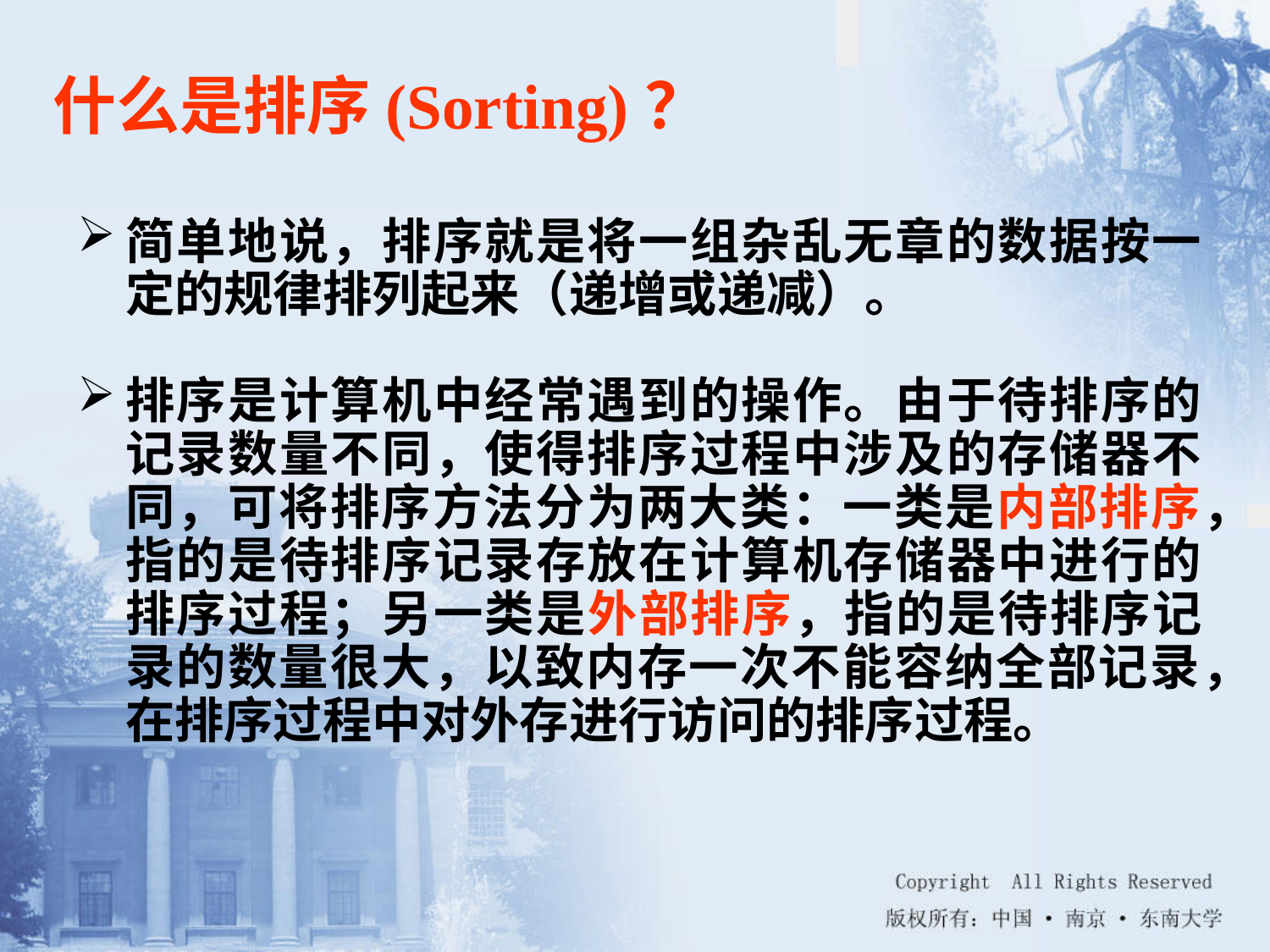

什么是排序(Sorting)？
简单地说，排序就是将一组杂乱无章的数据按一定的规律排列起来（递增或递减）。

排序是计算机中经常遇到的操作。由于待排序的记录数量不同，使得排序过程中涉及的存储器不同，可将排序方法分为两大类：一类是内部排序，指的是待排序记录存放在计算机存储器中进行的排序过程；另一类是外部排序，指的是待排序记录的数量很大，以致内存一次不能容纳全部记录，在排序过程中对外存进行访问的排序过程。